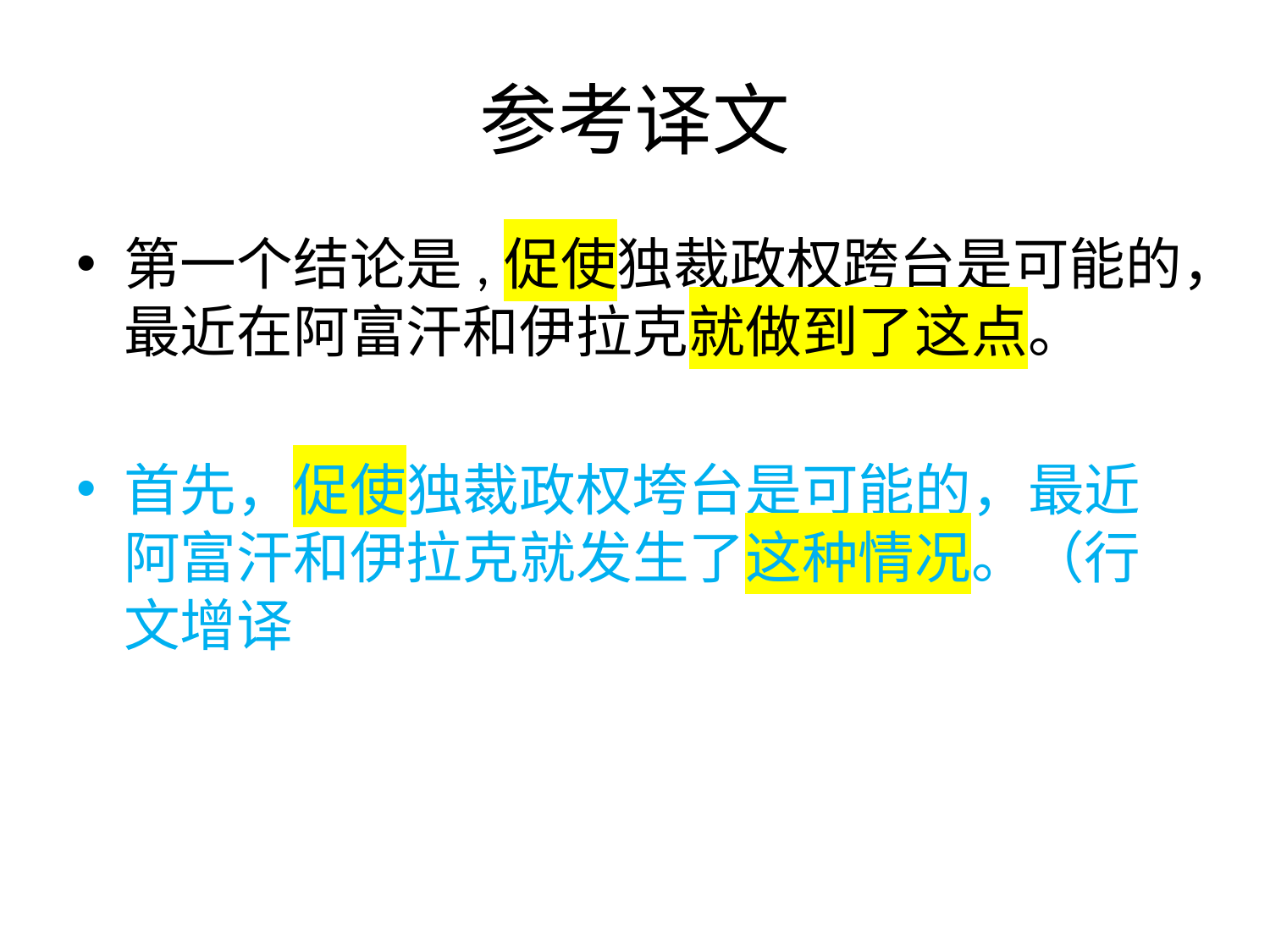

# 参考译文
第一个结论是,促使独裁政权跨台是可能的，最近在阿富汗和伊拉克就做到了这点。

首先，促使独裁政权垮台是可能的，最近阿富汗和伊拉克就发生了这种情况。（行文增译